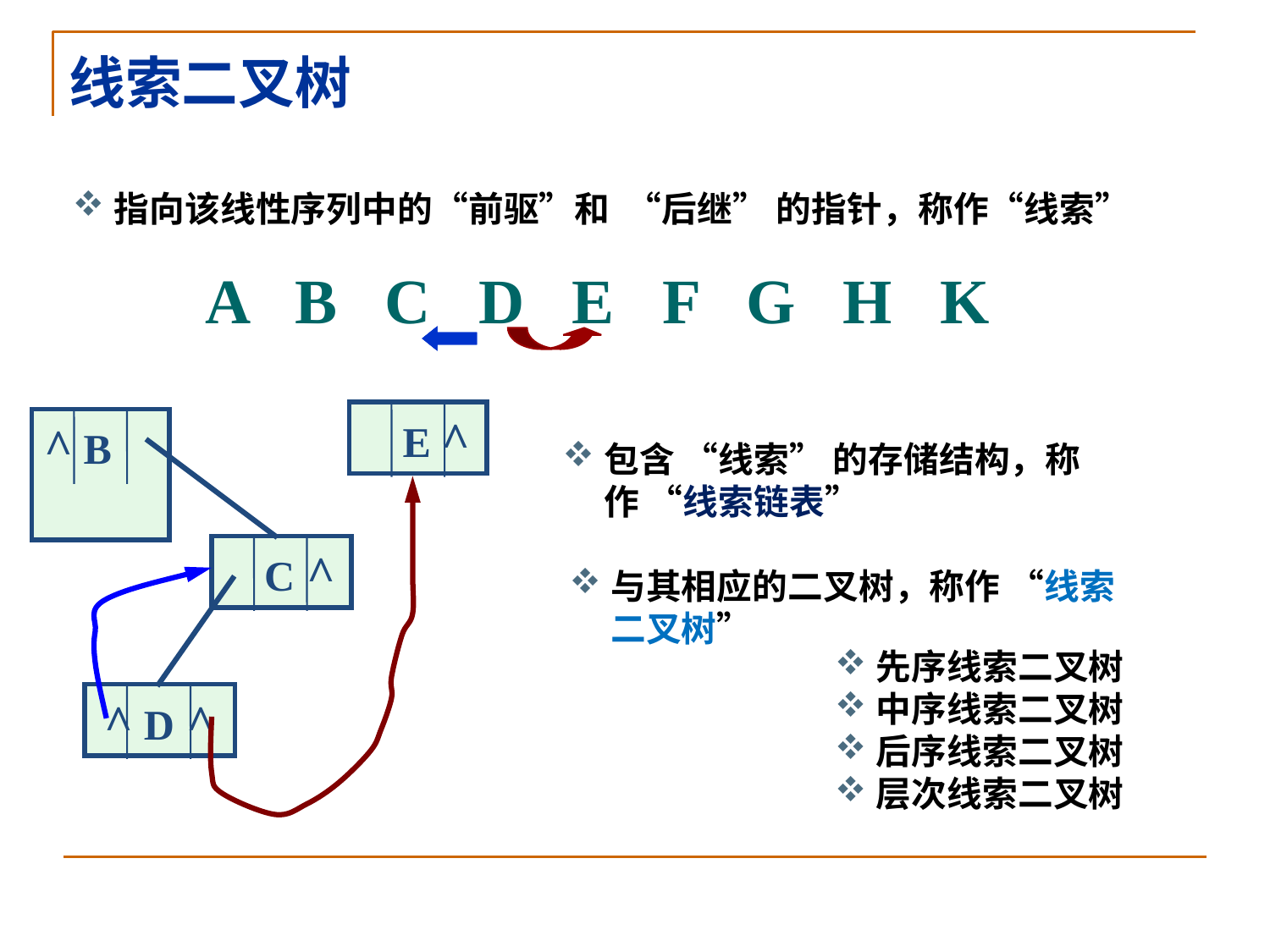

# 线索二叉树

指向该线性序列中的“前驱”和  “后继” 的指针，称作“线索”
A   B   C   D   E   F   G   H   K

   E ^

^ B

包含 “线索” 的存储结构，称作 “线索链表”

   C ^

与其相应的二叉树，称作 “线索二叉树”

先序线索二叉树
中序线索二叉树
后序线索二叉树
层次线索二叉树
^ D ^